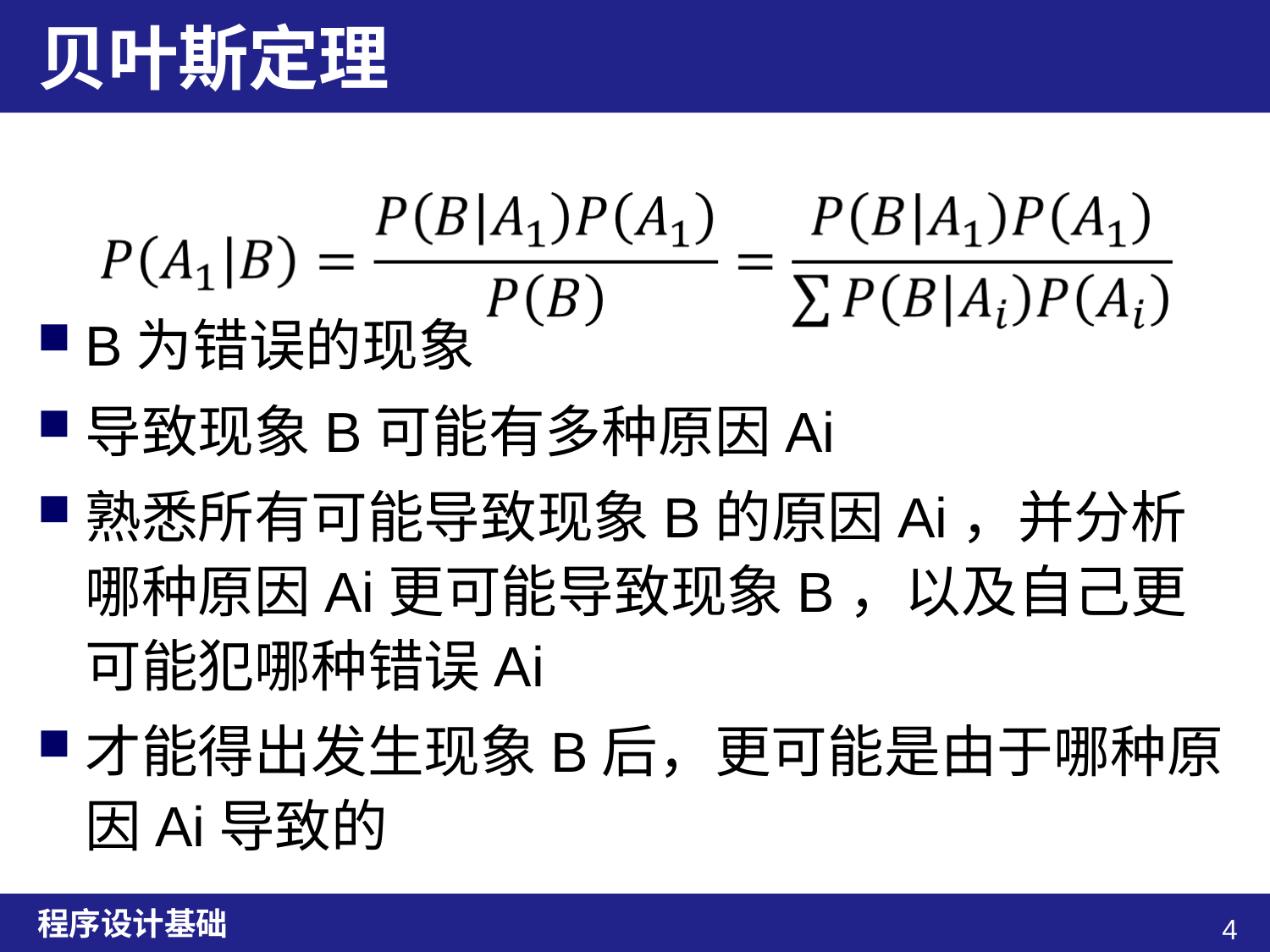

# 贝叶斯定理

B为错误的现象
导致现象B可能有多种原因Ai
熟悉所有可能导致现象B的原因Ai，并分析哪种原因Ai更可能导致现象B，以及自己更可能犯哪种错误Ai
才能得出发生现象B后，更可能是由于哪种原因Ai导致的